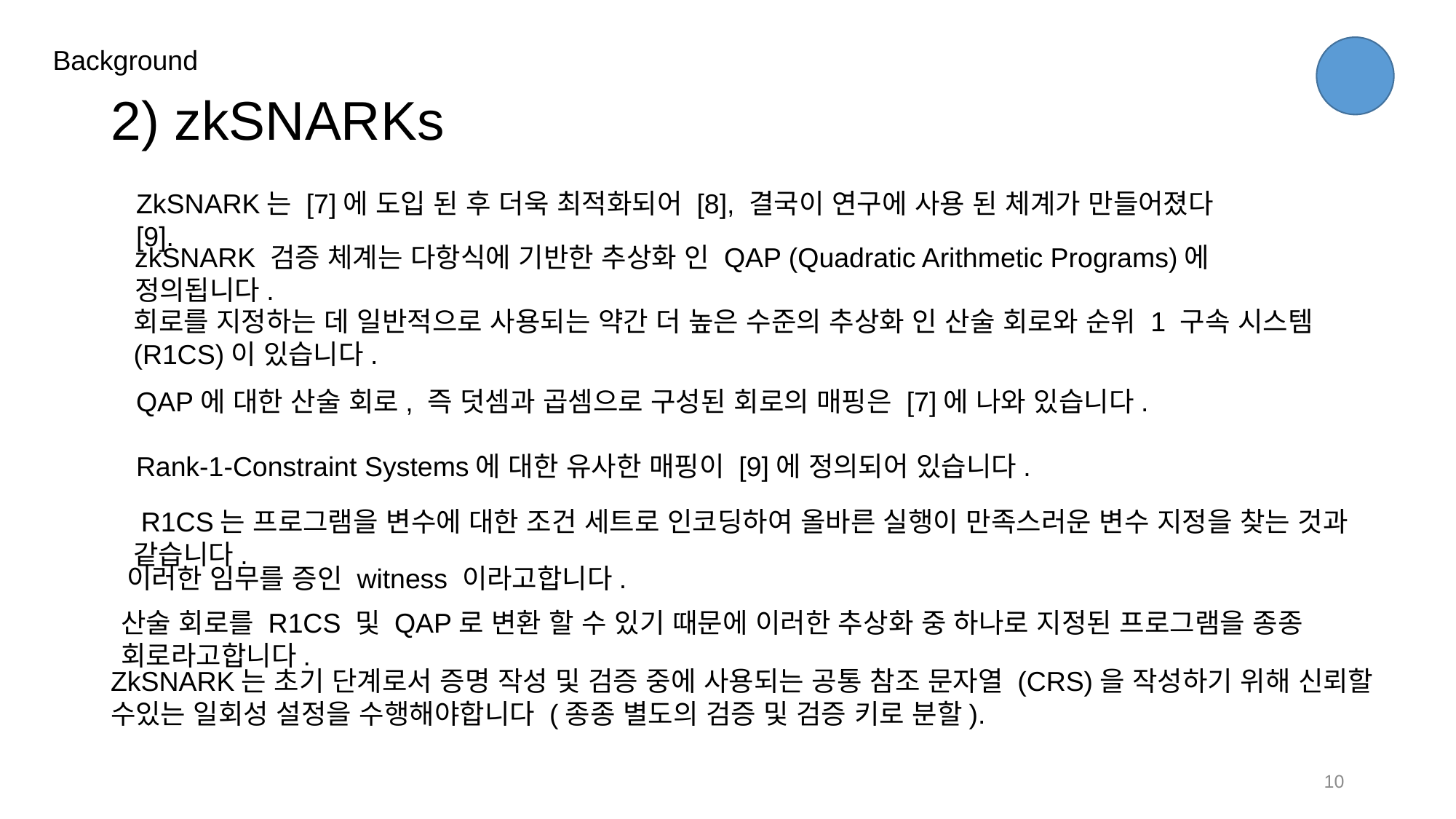

Background

# 2) zkSNARKs
ZkSNARK는 [7]에 도입 된 후 더욱 최적화되어 [8], 결국이 연구에 사용 된 체계가 만들어졌다 [9].
zkSNARK 검증 체계는 다항식에 기반한 추상화 인 QAP (Quadratic Arithmetic Programs)에 정의됩니다.
회로를 지정하는 데 일반적으로 사용되는 약간 더 높은 수준의 추상화 인 산술 회로와 순위 1 구속 시스템 (R1CS)이 있습니다.
QAP에 대한 산술 회로, 즉 덧셈과 곱셈으로 구성된 회로의 매핑은 [7]에 나와 있습니다.
Rank-1-Constraint Systems에 대한 유사한 매핑이 [9]에 정의되어 있습니다.
 R1CS는 프로그램을 변수에 대한 조건 세트로 인코딩하여 올바른 실행이 만족스러운 변수 지정을 찾는 것과 같습니다.
이러한 임무를 증인 witness 이라고합니다.
산술 회로를 R1CS 및 QAP로 변환 할 수 있기 때문에 이러한 추상화 중 하나로 지정된 프로그램을 종종 회로라고합니다.
ZkSNARK는 초기 단계로서 증명 작성 및 검증 중에 사용되는 공통 참조 문자열 (CRS)을 작성하기 위해 신뢰할 수있는 일회성 설정을 수행해야합니다 (종종 별도의 검증 및 검증 키로 분할).
10